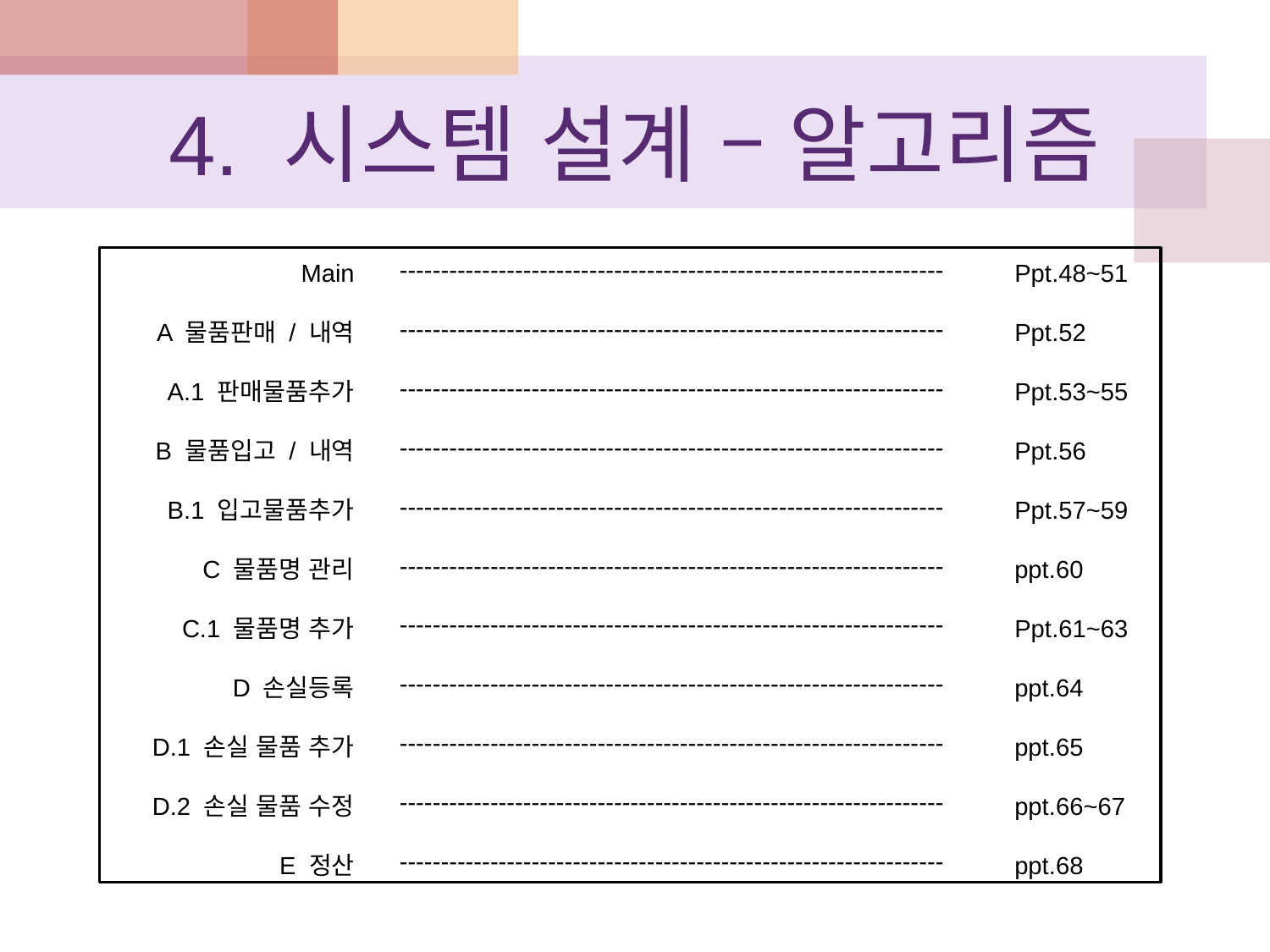

# 4. 시스템 설계 – 알고리즘

------------------------------------------------------------------

------------------------------------------------------------------

------------------------------------------------------------------

------------------------------------------------------------------

------------------------------------------------------------------

------------------------------------------------------------------

------------------------------------------------------------------

------------------------------------------------------------------

------------------------------------------------------------------

------------------------------------------------------------------

------------------------------------------------------------------
Main

A 물품판매 / 내역

A.1 판매물품추가

B 물품입고 / 내역

B.1 입고물품추가

C 물품명 관리

C.1 물품명 추가

D 손실등록

D.1 손실 물품 추가

D.2 손실 물품 수정

E 정산
Ppt.48~51

Ppt.52

Ppt.53~55

Ppt.56

Ppt.57~59

ppt.60

Ppt.61~63

ppt.64

ppt.65

ppt.66~67

ppt.68